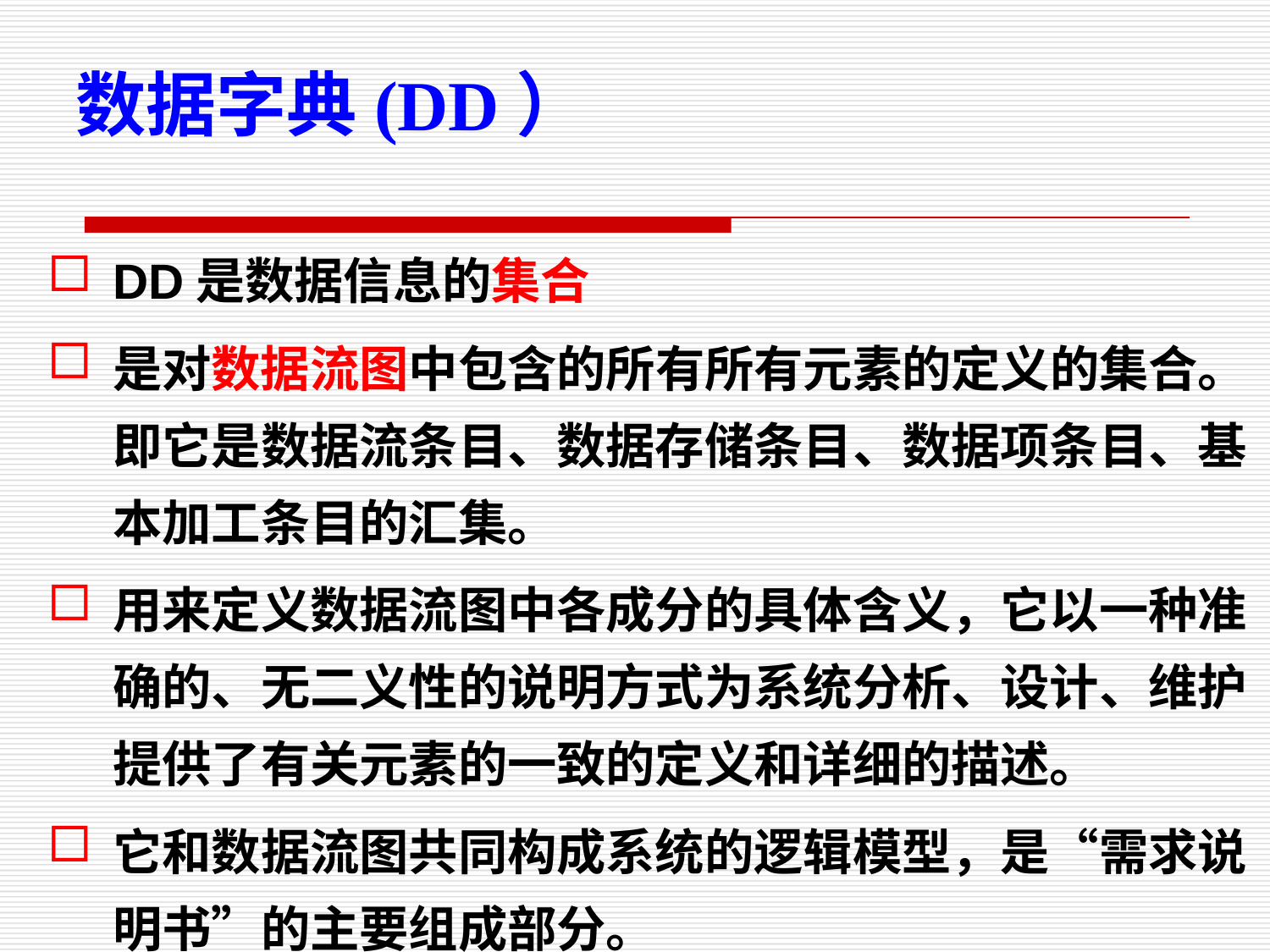

数据字典(DD）
DD是数据信息的集合
是对数据流图中包含的所有所有元素的定义的集合。即它是数据流条目、数据存储条目、数据项条目、基本加工条目的汇集。
用来定义数据流图中各成分的具体含义，它以一种准确的、无二义性的说明方式为系统分析、设计、维护提供了有关元素的一致的定义和详细的描述。
它和数据流图共同构成系统的逻辑模型，是“需求说明书”的主要组成部分。